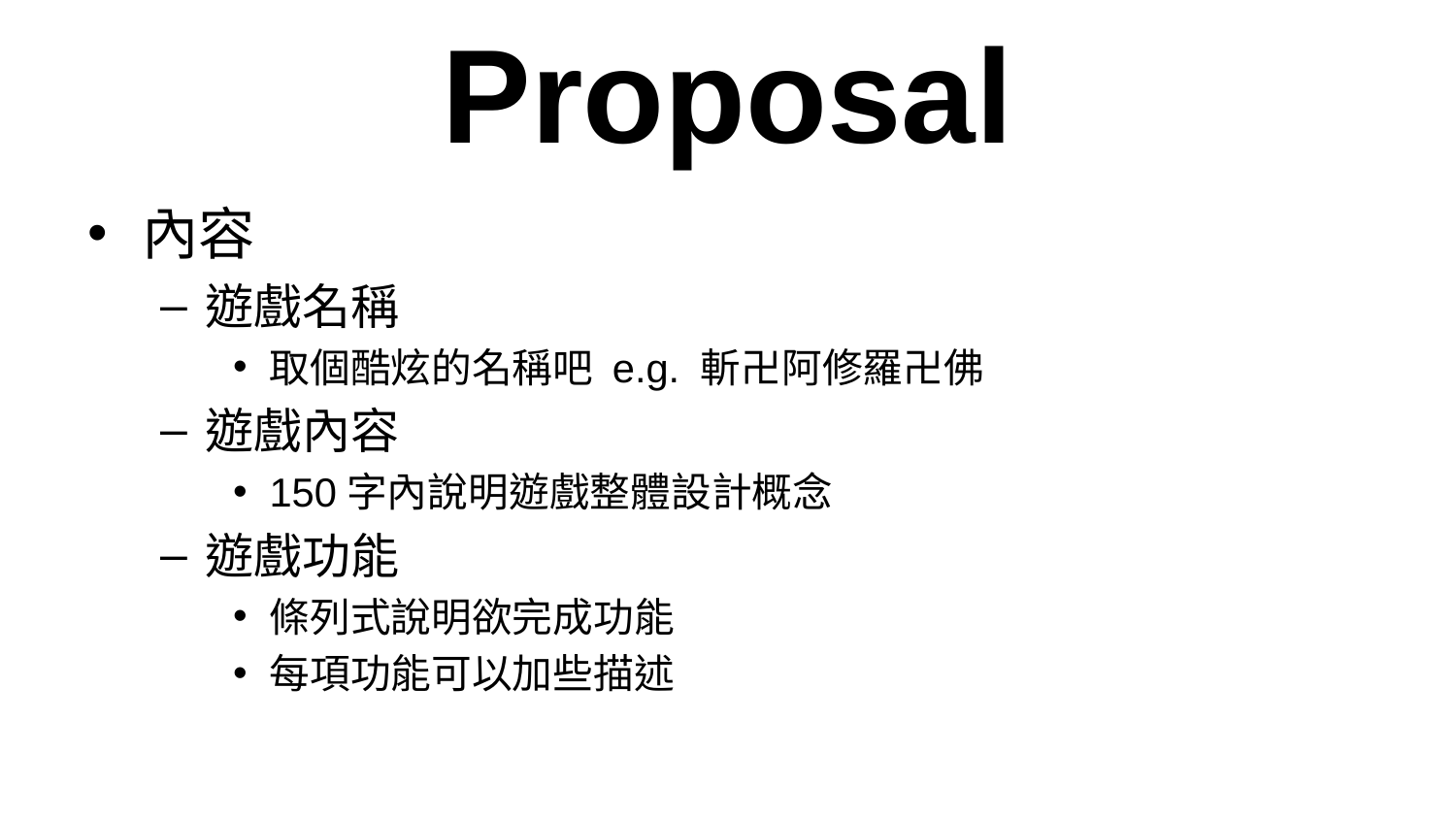

Proposal
內容
遊戲名稱
取個酷炫的名稱吧 e.g. 斬卍阿修羅卍佛
遊戲內容
150字內說明遊戲整體設計概念
遊戲功能
條列式說明欲完成功能
每項功能可以加些描述